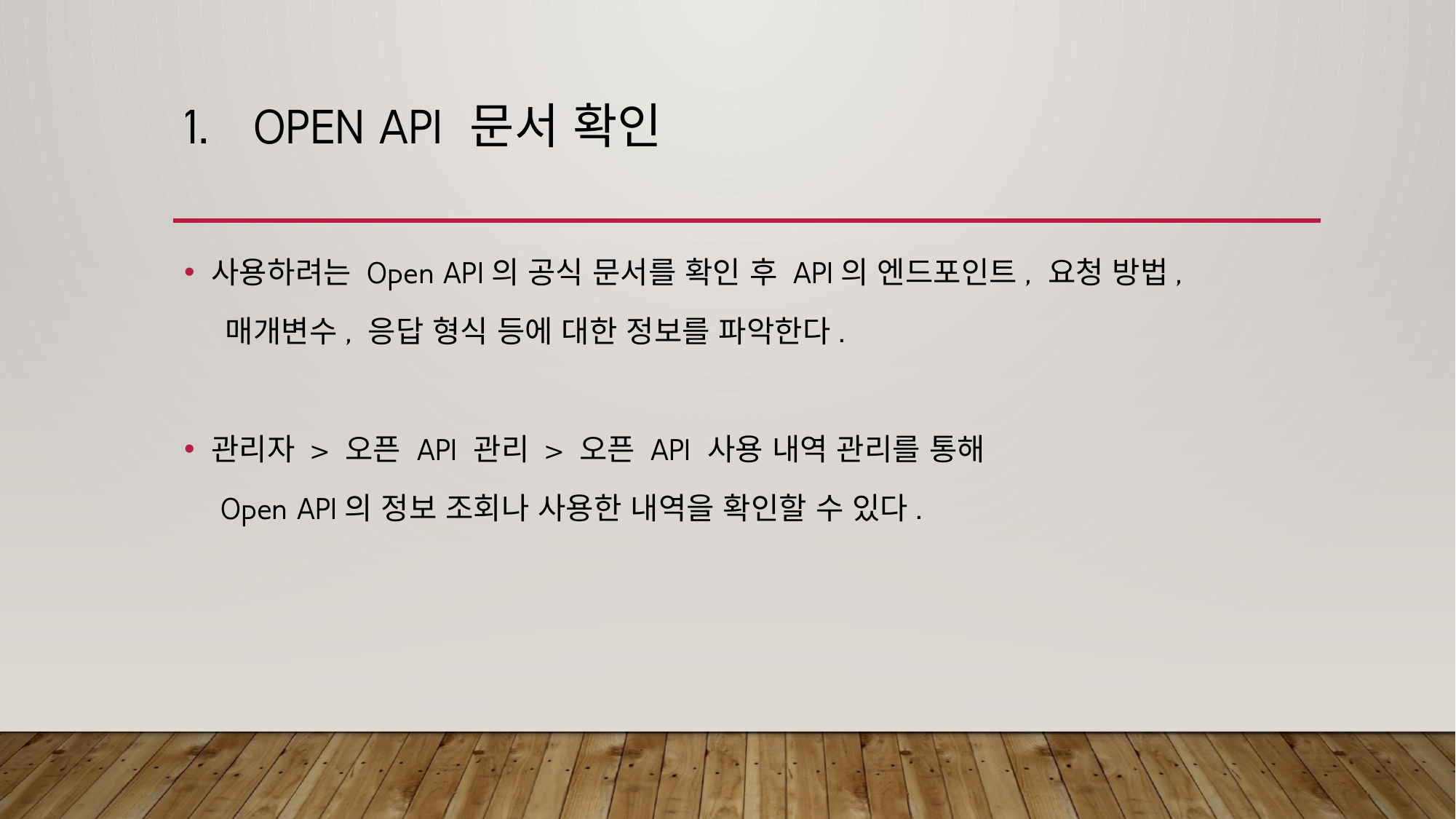

# 1.   Open API 문서 확인
사용하려는 Open API의 공식 문서를 확인 후 API의 엔드포인트, 요청 방법,
    매개변수, 응답 형식 등에 대한 정보를 파악한다.

관리자 > 오픈 API 관리 > 오픈 API 사용 내역 관리를 통해
    Open API의 정보 조회나 사용한 내역을 확인할 수 있다.